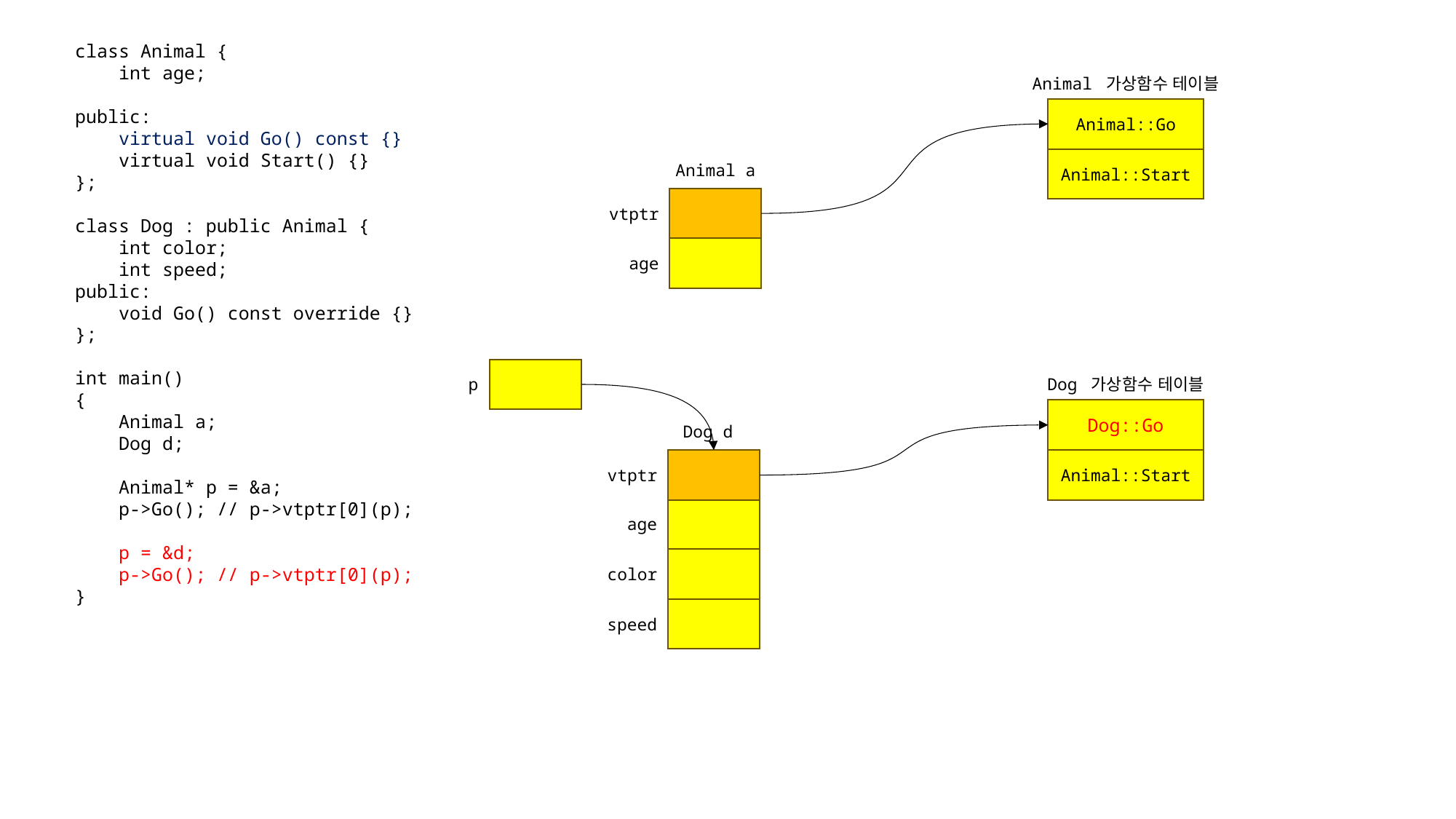

class Animal {
    int age;

public:
    virtual void Go() const {}
    virtual void Start() {}
};

class Dog : public Animal {
    int color;
    int speed;
public:
    void Go() const override {}
};

int main()
{
    Animal a;
    Dog d;

    Animal* p = &a;
    p->Go(); // p->vtptr[0](p);

    p = &d;
    p->Go(); // p->vtptr[0](p);
}
Animal 가상함수 테이블
Animal::Go
Animal::Start
Animal a

vtptr

age

Dog 가상함수 테이블
p
Dog::Go
Dog d

Animal::Start
vtptr

age

color

speed